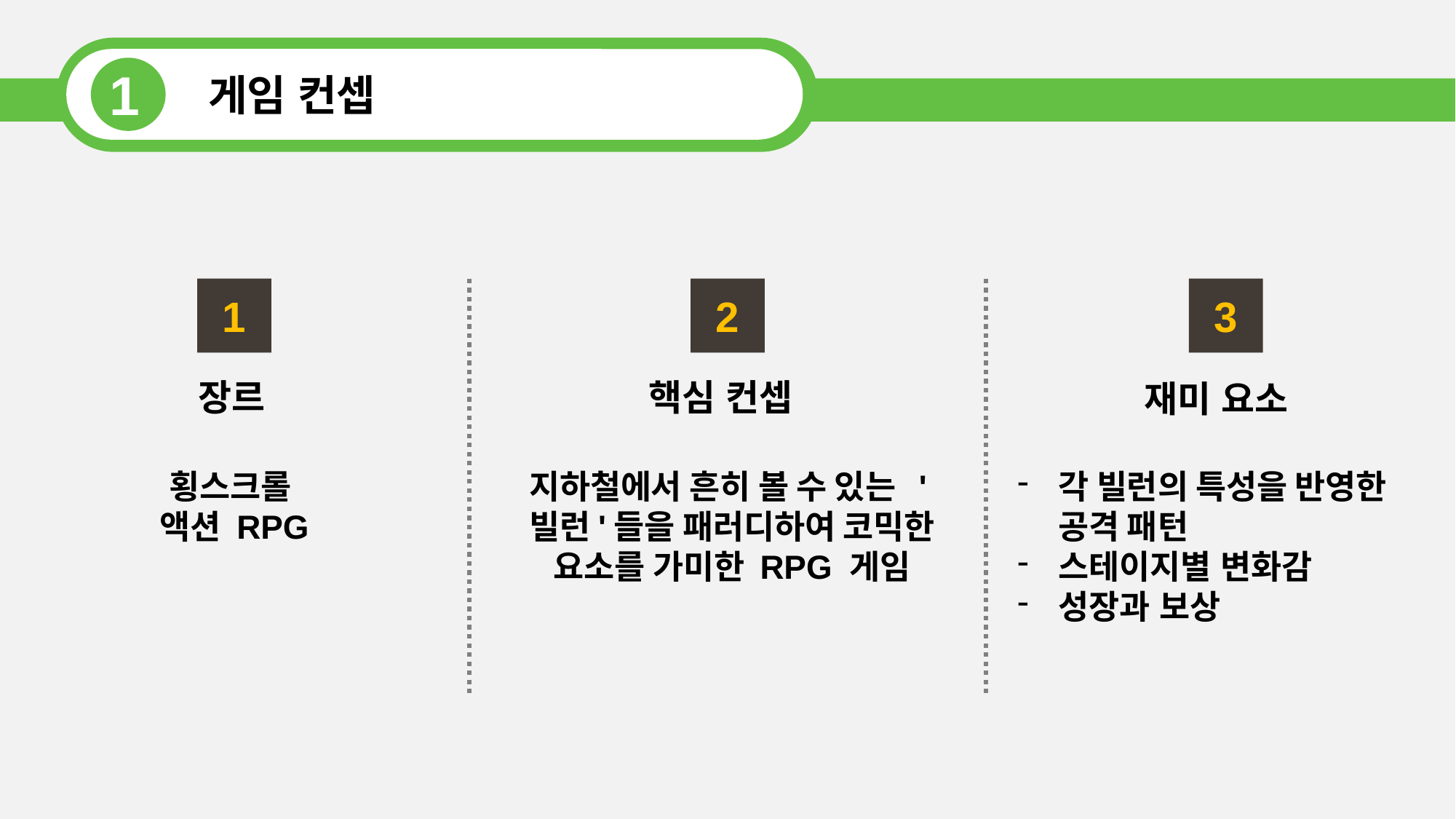

1

게임 컨셉

1
2
3
핵심 컨셉
장르
재미 요소
횡스크롤
액션 RPG
지하철에서 흔히 볼 수 있는  '빌런'들을 패러디하여 코믹한 요소를 가미한 RPG 게임

각 빌런의 특성을 반영한 공격 패턴
스테이지별 변화감
성장과 보상